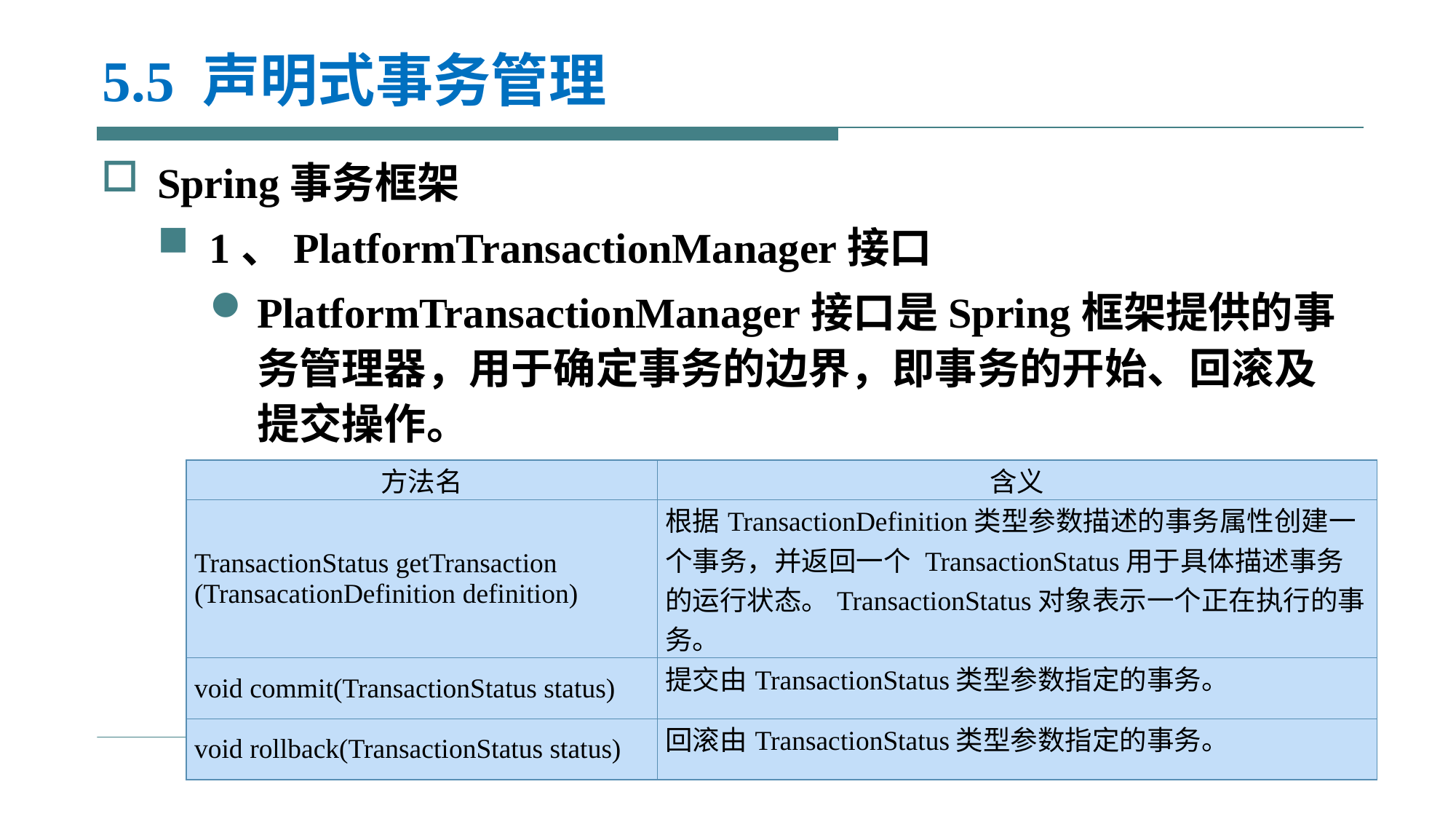

# 5.5 声明式事务管理
Spring事务框架
1、PlatformTransactionManager接口
PlatformTransactionManager接口是Spring框架提供的事务管理器，用于确定事务的边界，即事务的开始、回滚及提交操作。
| 方法名 | 含义 |
| --- | --- |
| TransactionStatus getTransaction (TransacationDefinition definition) | 根据TransactionDefinition类型参数描述的事务属性创建一个事务，并返回一个 TransactionStatus用于具体描述事务的运行状态。TransactionStatus对象表示一个正在执行的事务。 |
| void commit(TransactionStatus status) | 提交由TransactionStatus类型参数指定的事务。 |
| void rollback(TransactionStatus status) | 回滚由TransactionStatus类型参数指定的事务。 |
22